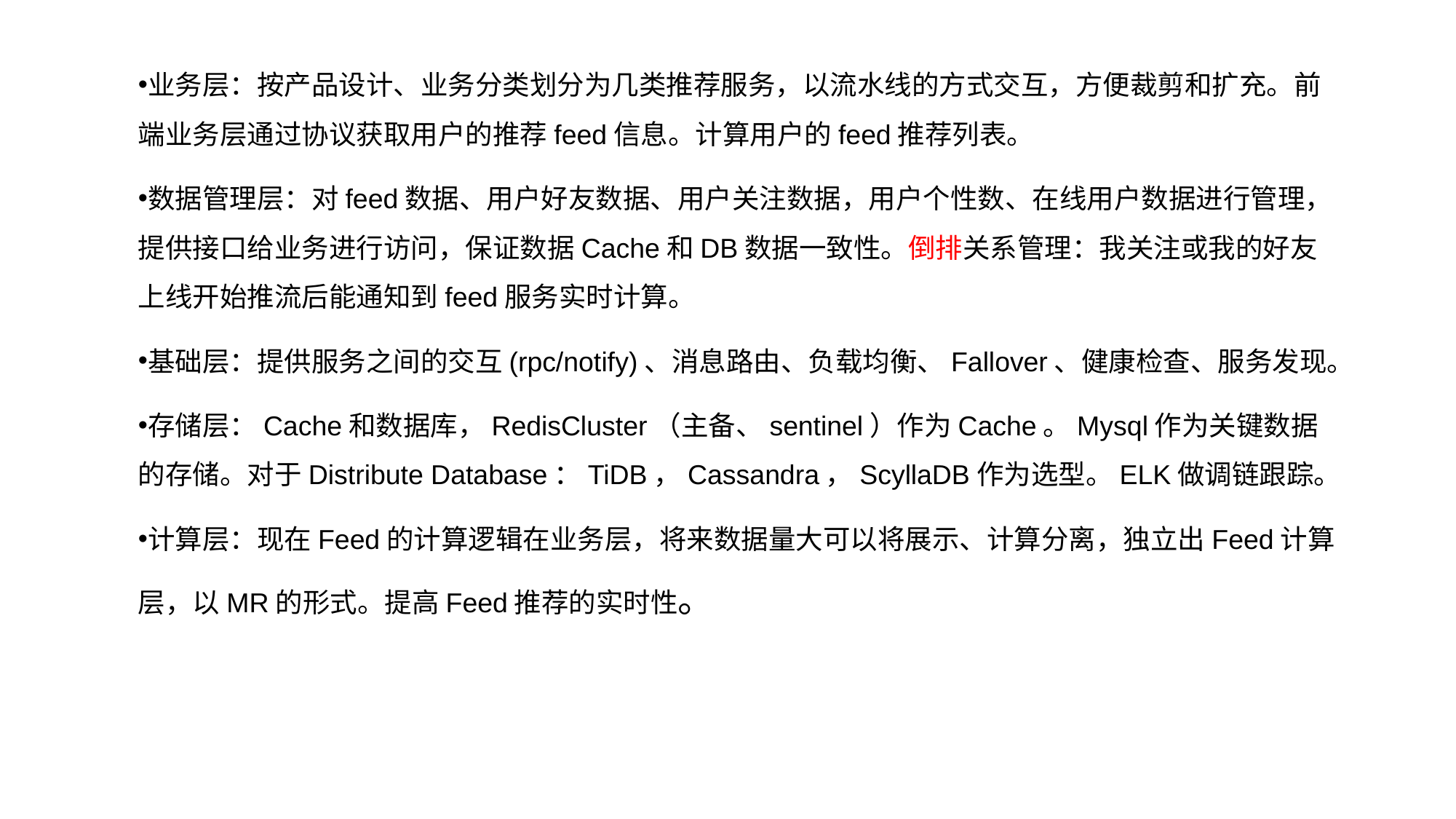

业务层：按产品设计、业务分类划分为几类推荐服务，以流水线的方式交互，方便裁剪和扩充。前端业务层通过协议获取用户的推荐feed信息。计算用户的feed推荐列表。
数据管理层：对feed数据、用户好友数据、用户关注数据，用户个性数、在线用户数据进行管理，提供接口给业务进行访问，保证数据Cache和DB数据一致性。倒排关系管理：我关注或我的好友上线开始推流后能通知到feed服务实时计算。
基础层：提供服务之间的交互(rpc/notify)、消息路由、负载均衡、Fallover、健康检查、服务发现。
存储层：Cache和数据库，RedisCluster（主备、sentinel）作为Cache。Mysql作为关键数据的存储。对于Distribute Database：TiDB，Cassandra，ScyllaDB作为选型。ELK做调链跟踪。
计算层：现在Feed的计算逻辑在业务层，将来数据量大可以将展示、计算分离，独立出Feed计算层，以MR的形式。提高Feed推荐的实时性。